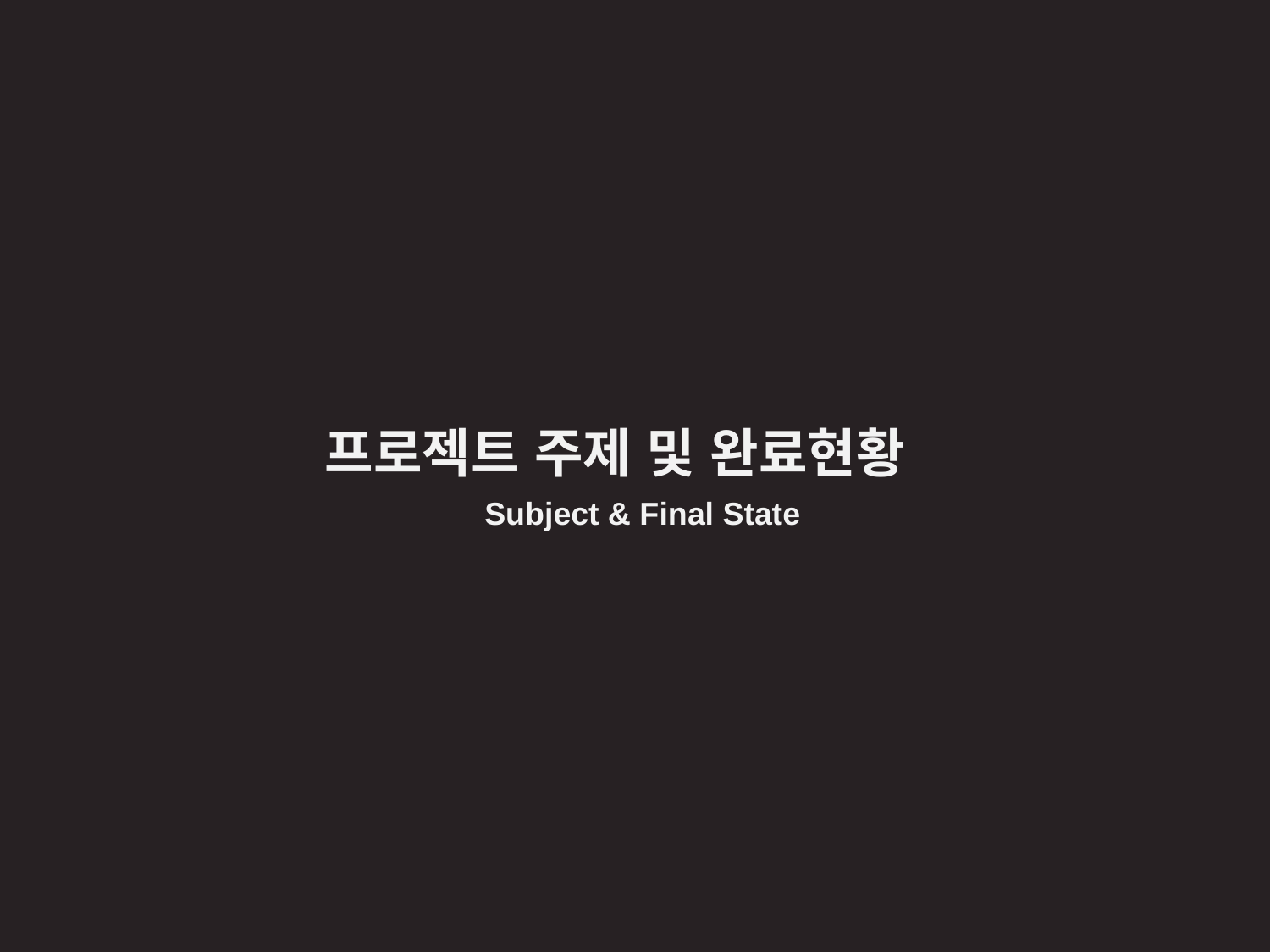

프로젝트 주제 및 완료현황
Subject & Final State